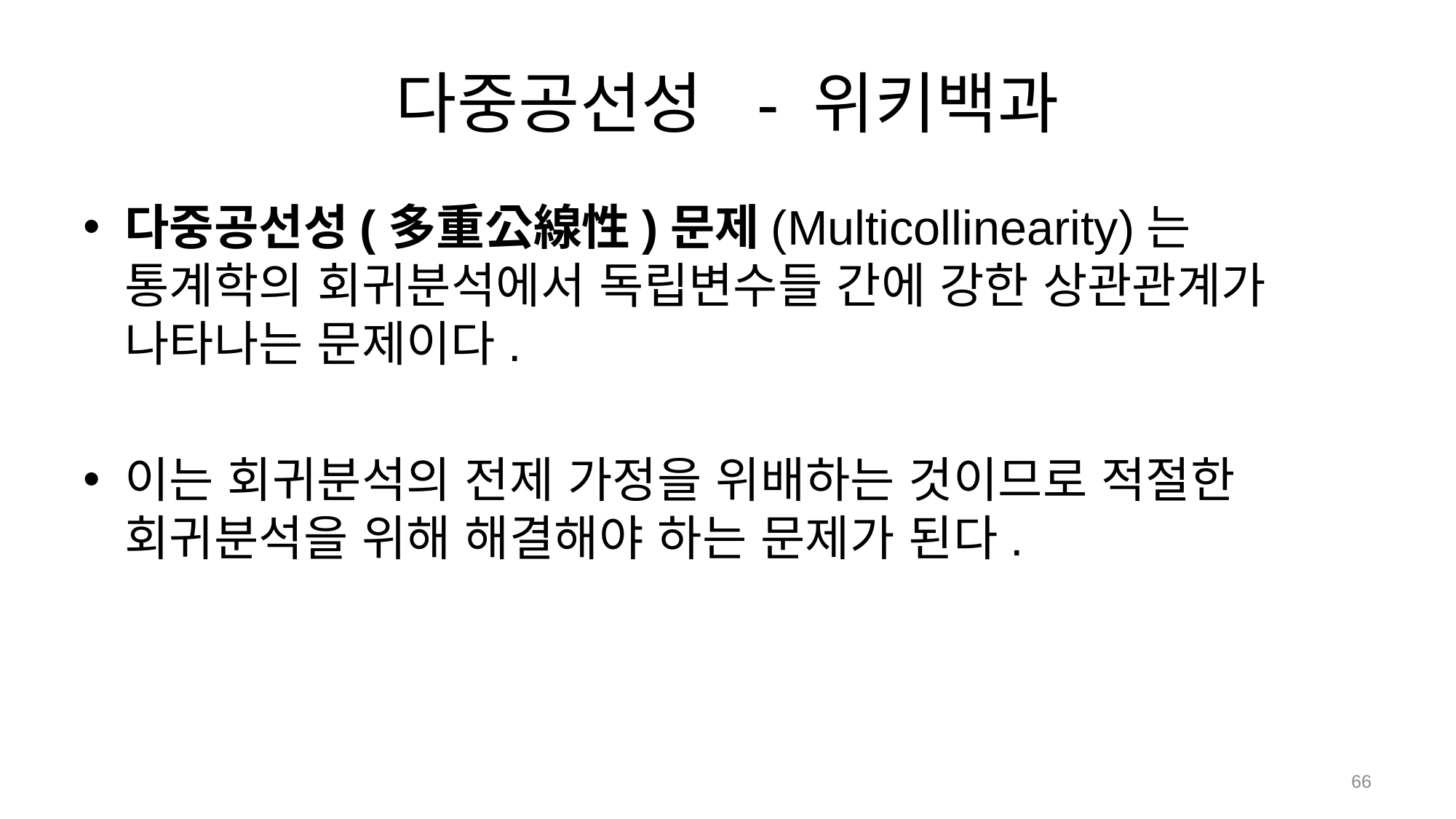

# 다중공선성  - 위키백과
다중공선성(多重公線性)문제(Multicollinearity)는 통계학의 회귀분석에서 독립변수들 간에 강한 상관관계가 나타나는 문제이다.

이는 회귀분석의 전제 가정을 위배하는 것이므로 적절한 회귀분석을 위해 해결해야 하는 문제가 된다.
66